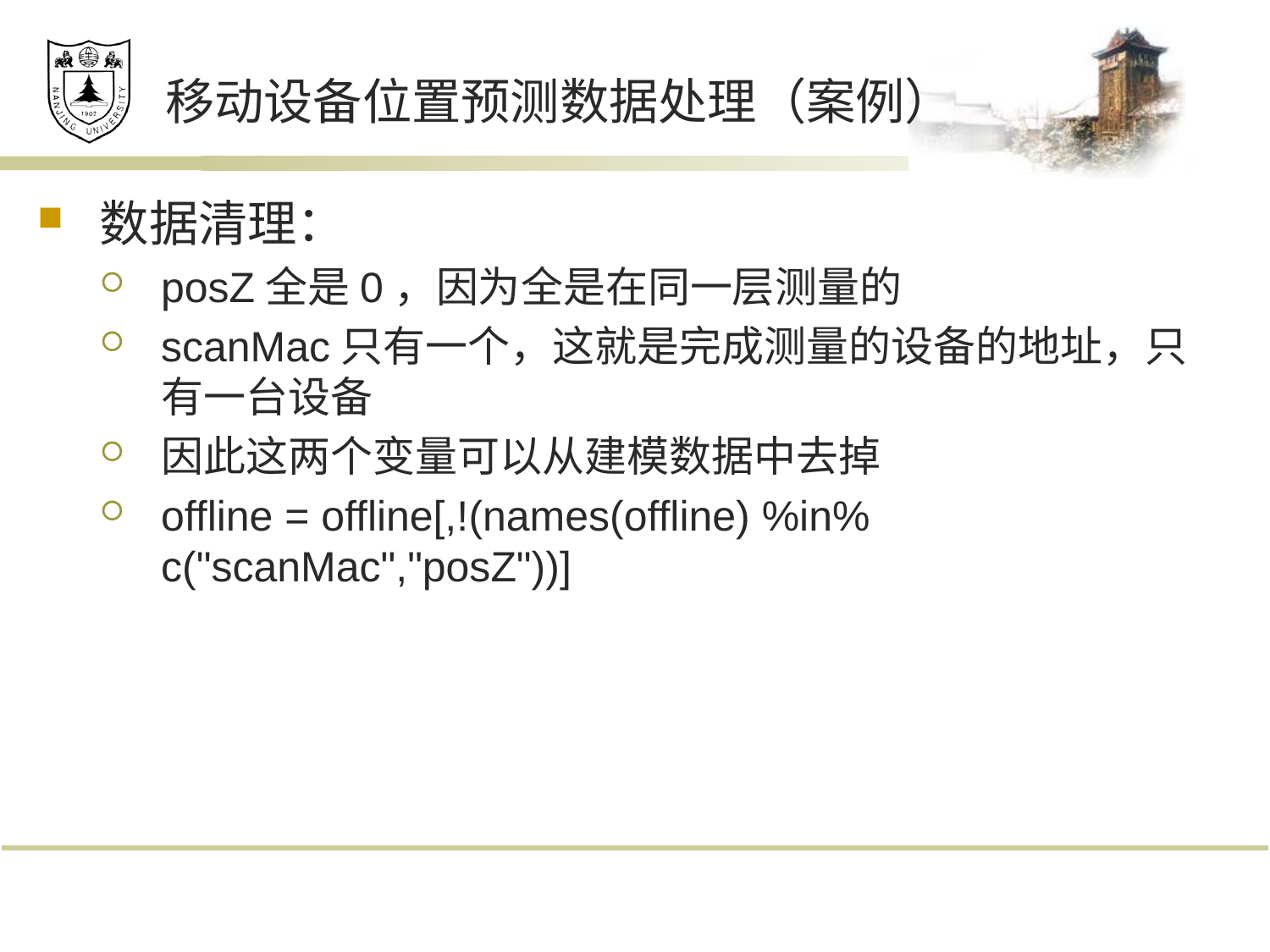

# 移动设备位置预测数据处理（案例）
数据清理：
posZ全是0，因为全是在同一层测量的
scanMac只有一个，这就是完成测量的设备的地址，只有一台设备
因此这两个变量可以从建模数据中去掉
offline = offline[,!(names(offline) %in% c("scanMac","posZ"))]